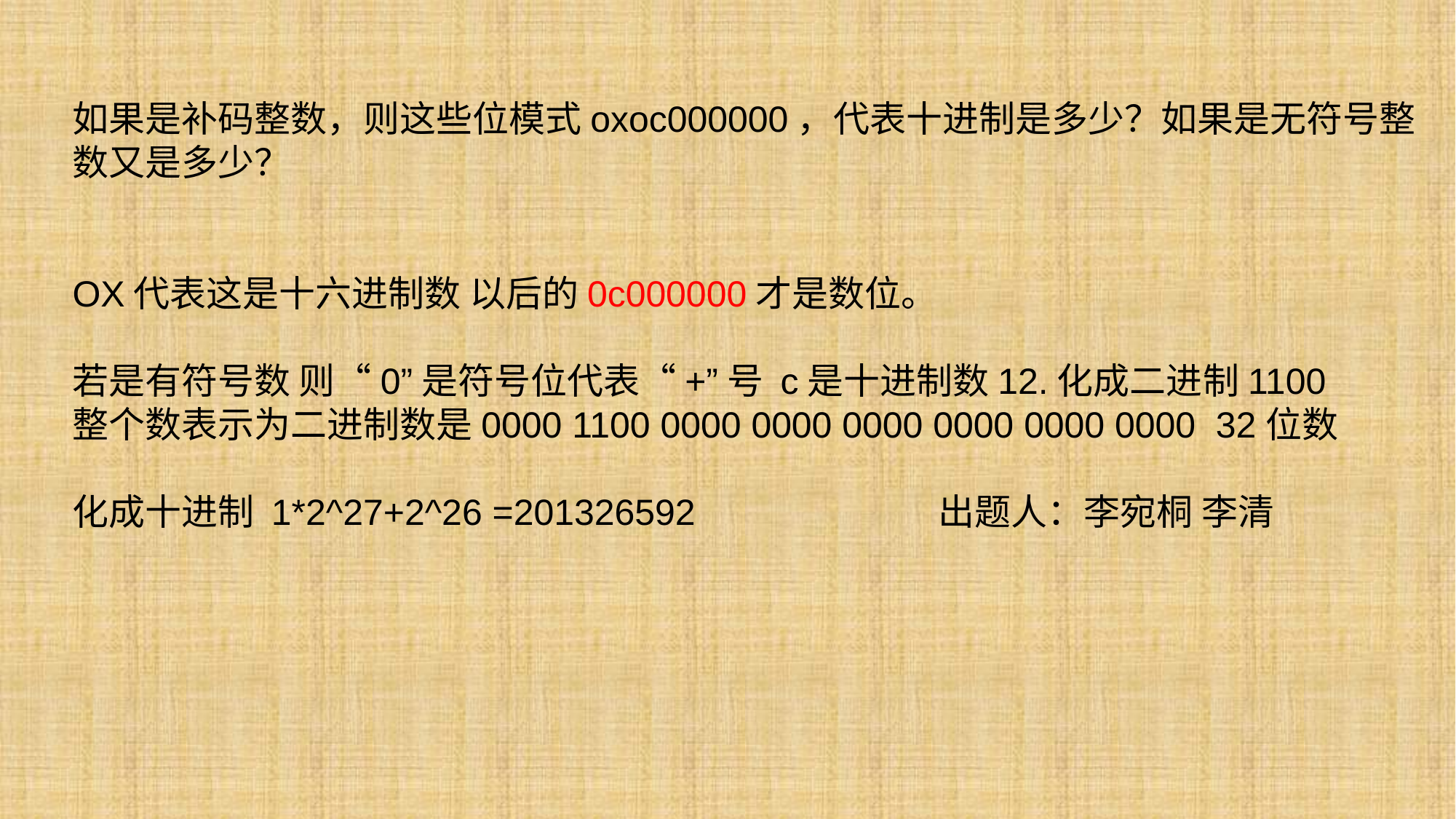

如果是补码整数，则这些位模式oxoc000000，代表十进制是多少？如果是无符号整数又是多少？

OX代表这是十六进制数 以后的0c000000才是数位。

若是有符号数 则“0”是符号位代表“+”号 c是十进制数12.化成二进制1100
整个数表示为二进制数是0000 1100 0000 0000 0000 0000 0000 0000  32位数

化成十进制 1*2^27+2^26 =201326592                       出题人：李宛桐 李清